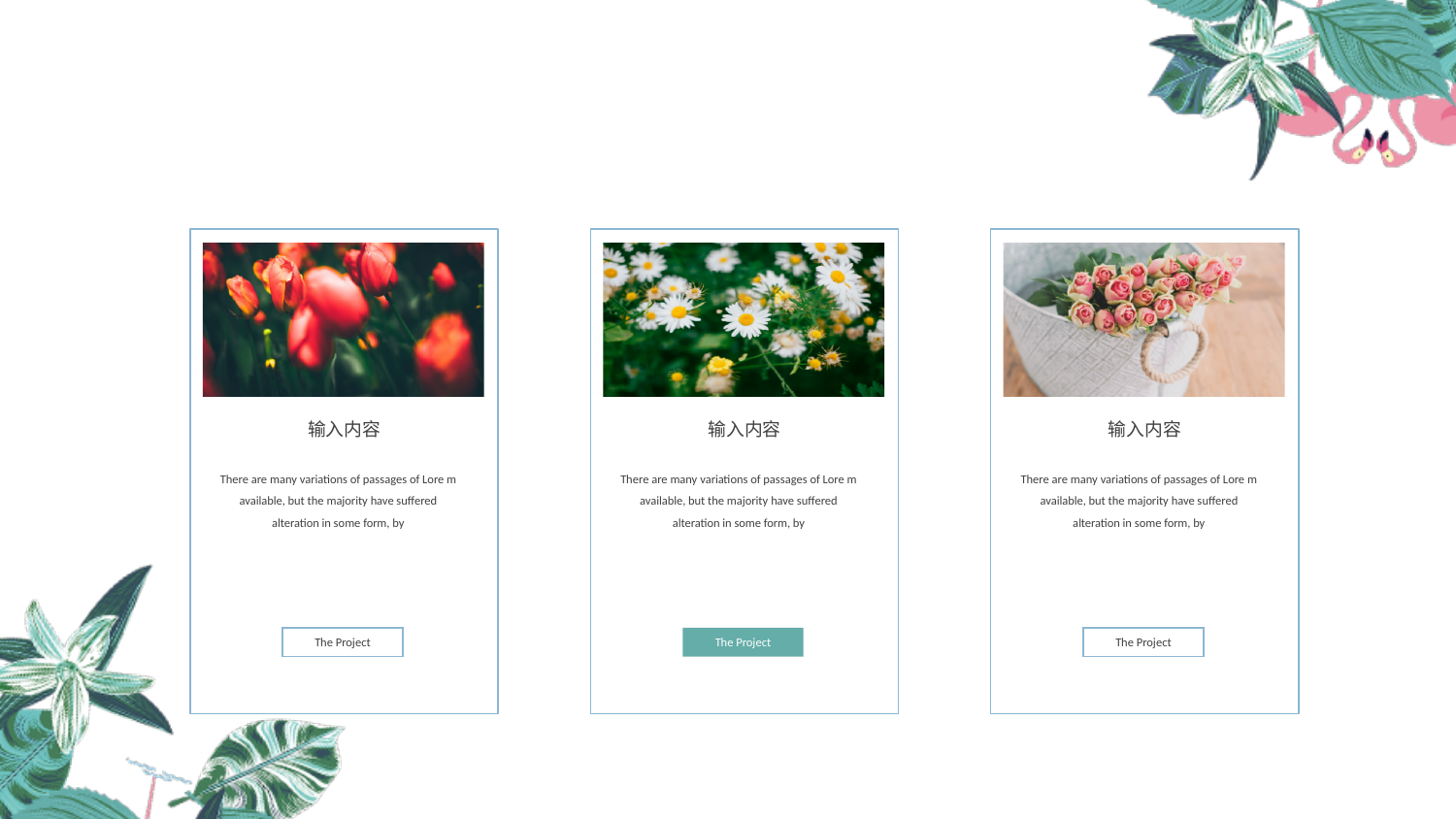

输入内容
There are many variations of passages of Lore m available, but the majority have suffered alteration in some form, by
The Project

输入内容
There are many variations of passages of Lore m available, but the majority have suffered alteration in some form, by
The Project

输入内容
There are many variations of passages of Lore m available, but the majority have suffered alteration in some form, by
The Project